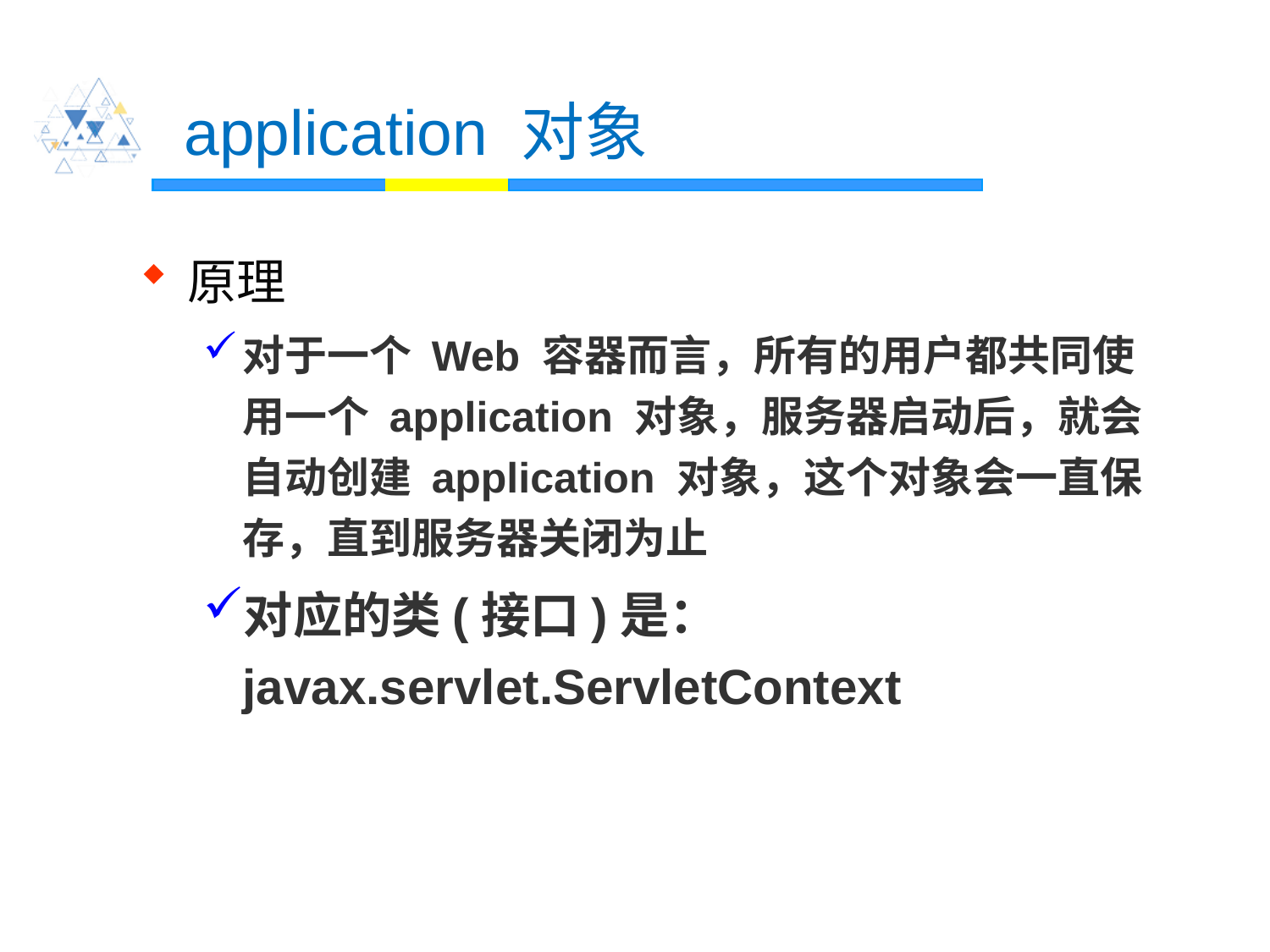

# application 对象
原理
对于一个 Web 容器而言，所有的用户都共同使用一个 application 对象，服务器启动后，就会自动创建 application 对象，这个对象会一直保存，直到服务器关闭为止
对应的类(接口)是：javax.servlet.ServletContext